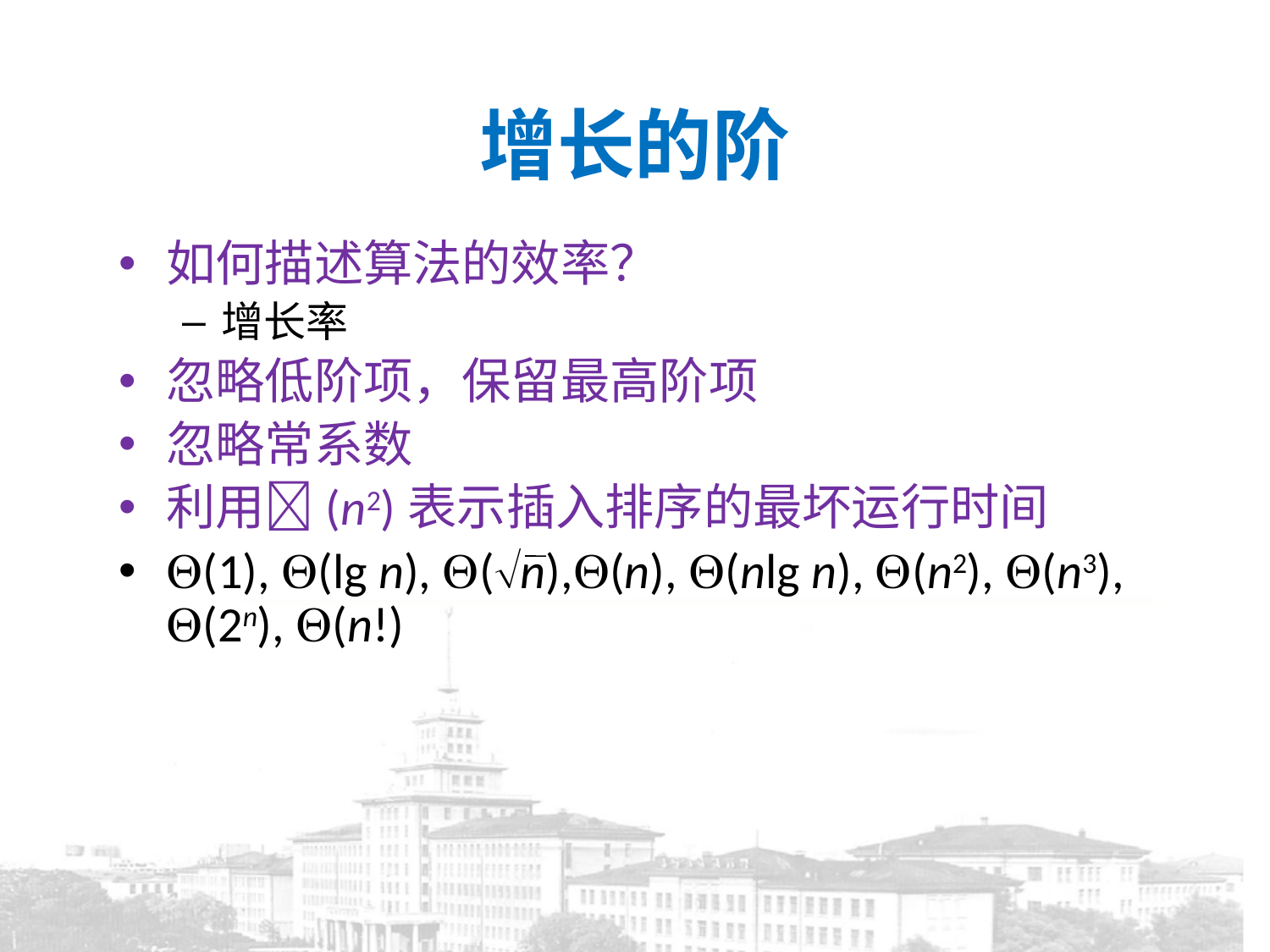

# 增长的阶
如何描述算法的效率？
增长率
忽略低阶项，保留最高阶项
忽略常系数
利用Θ(n2)表示插入排序的最坏运行时间
Θ(1), Θ(lg n), Θ(√n),Θ(n), Θ(nlg n), Θ(n2), Θ(n3), Θ(2n), Θ(n!)

3